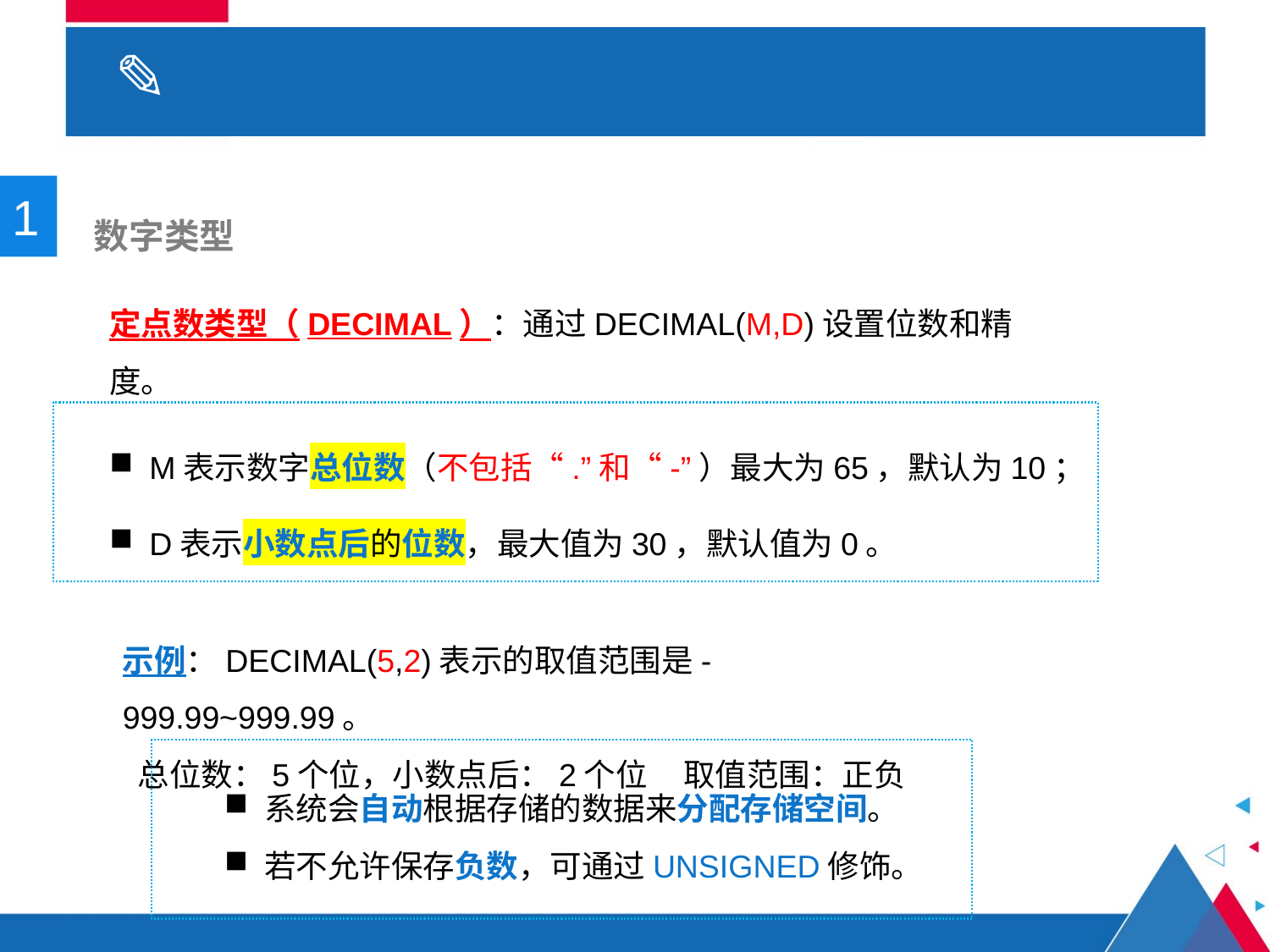

# 3.1 数据类型

1
  数字类型
定点数类型（DECIMAL）：通过DECIMAL(M,D)设置位数和精度。

M表示数字总位数（不包括“.”和“-”）最大为65，默认为10；
D表示小数点后的位数，最大值为30，默认值为0。
示例：DECIMAL(5,2)表示的取值范围是-999.99~999.99。
 总位数：5个位，小数点后：2个位     取值范围：正负

系统会自动根据存储的数据来分配存储空间。
若不允许保存负数，可通过UNSIGNED修饰。